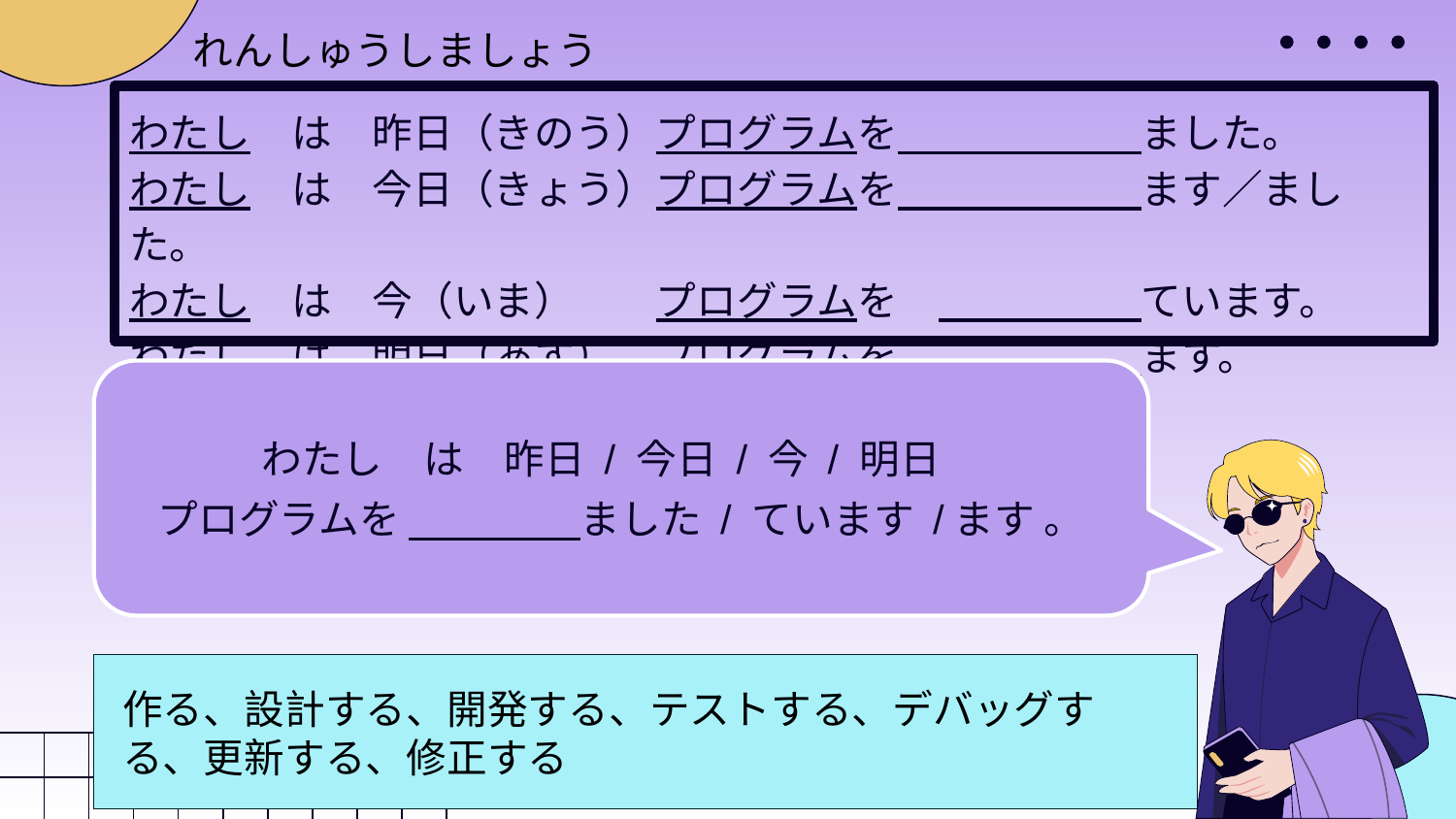

れんしゅうしましょう
# わたし　は　昨日（きのう）プログラムを　　　　　　ました。 わたし　は　今日（きょう）プログラムを　　　　　　ます／ました。 わたし　は　今（いま）　　プログラムを　　　　　　ています。 わたし　は　明日（あす）　プログラムを　　　　　　ます。
わたし　は　昨日 / 今日 / 今 / 明日
プログラムを 　　　 　ました / ています /ます 。

作る、設計する、開発する、テストする、デバッグする、更新する、修正する